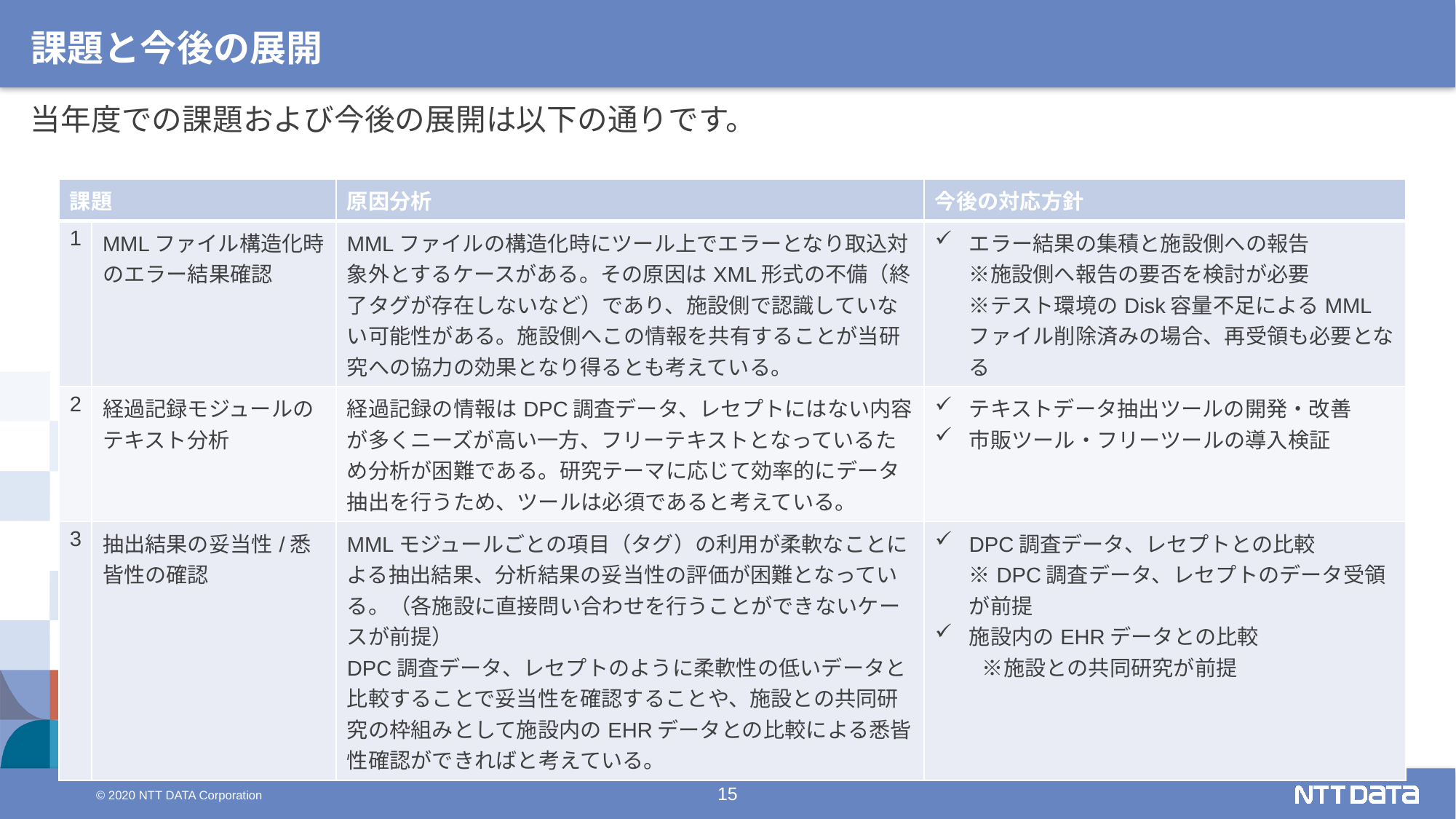

# 課題と今後の展開
当年度での課題および今後の展開は以下の通りです。
| 課題 |  | 原因分析 | 今後の対応方針 |
| --- | --- | --- | --- |
| 1 | MMLファイル構造化時のエラー結果確認 | MMLファイルの構造化時にツール上でエラーとなり取込対象外とするケースがある。その原因はXML形式の不備（終了タグが存在しないなど）であり、施設側で認識していない可能性がある。施設側へこの情報を共有することが当研究への協力の効果となり得るとも考えている。 | エラー結果の集積と施設側への報告 ※施設側へ報告の要否を検討が必要 ※テスト環境のDisk容量不足によるMMLファイル削除済みの場合、再受領も必要となる |
| 2 | 経過記録モジュールのテキスト分析 | 経過記録の情報はDPC調査データ、レセプトにはない内容が多くニーズが高い一方、フリーテキストとなっているため分析が困難である。研究テーマに応じて効率的にデータ抽出を行うため、ツールは必須であると考えている。 | テキストデータ抽出ツールの開発・改善 市販ツール・フリーツールの導入検証 |
| 3 | 抽出結果の妥当性/悉皆性の確認 | MMLモジュールごとの項目（タグ）の利用が柔軟なことによる抽出結果、分析結果の妥当性の評価が困難となっている。（各施設に直接問い合わせを行うことができないケースが前提） DPC調査データ、レセプトのように柔軟性の低いデータと比較することで妥当性を確認することや、施設との共同研究の枠組みとして施設内のEHRデータとの比較による悉皆性確認ができればと考えている。 | DPC調査データ、レセプトとの比較 ※DPC調査データ、レセプトのデータ受領が前提 施設内のEHRデータとの比較 　　 ※施設との共同研究が前提 |